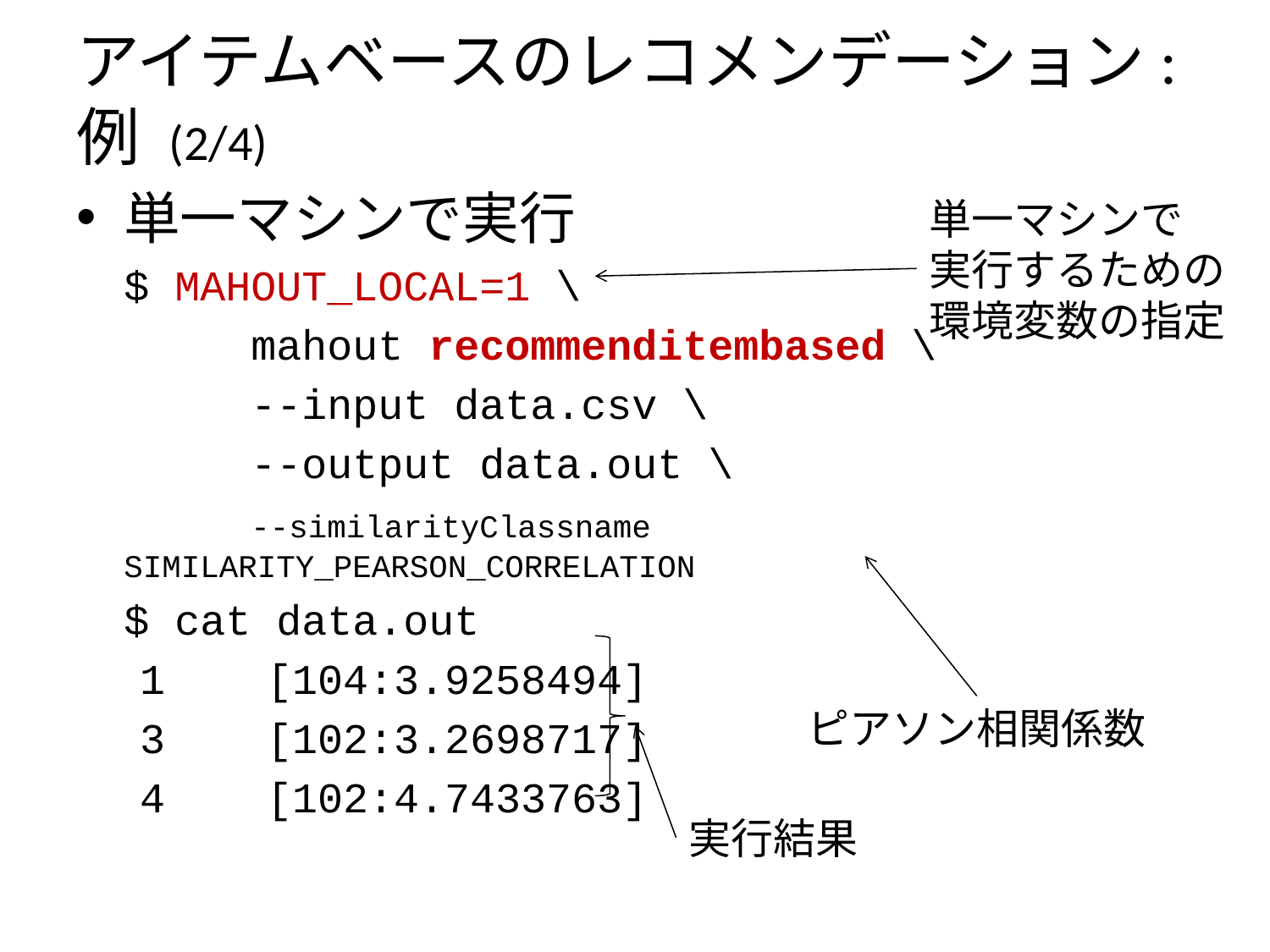

# アイテムベースのレコメンデーション:例 (2/4)
単一マシンで実行
	$ MAHOUT_LOCAL=1 \
		mahout recommenditembased \
		--input data.csv \
		--output data.out \
		--similarityClassname SIMILARITY_PEARSON_CORRELATION
	$ cat data.out
	1	[104:3.9258494]
	3	[102:3.2698717]
	4	[102:4.7433763]
単一マシンで
実行するための
環境変数の指定

ピアソン相関係数
実行結果